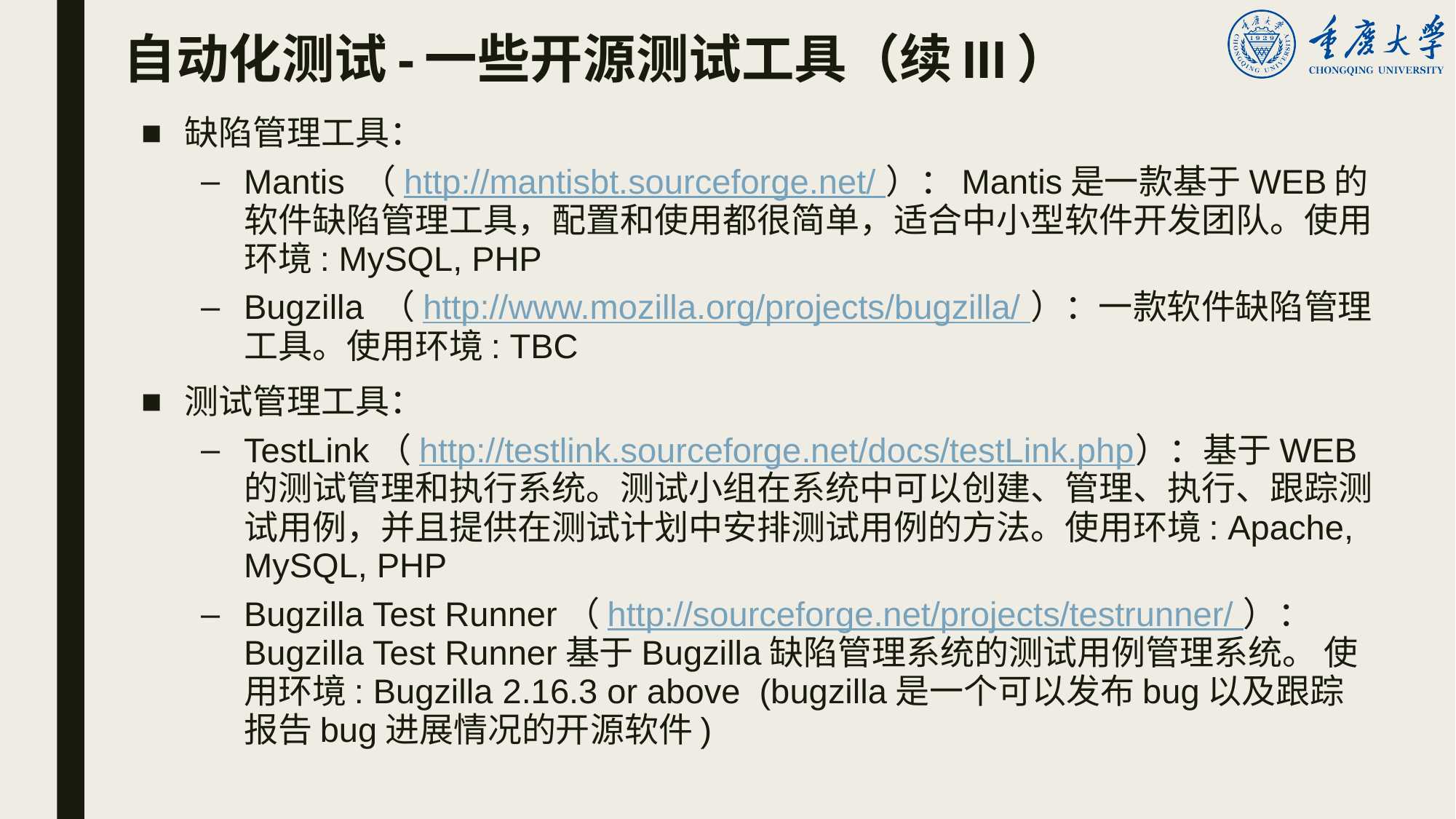

# 自动化测试-一些开源测试工具（续III）
缺陷管理工具：
Mantis （http://mantisbt.sourceforge.net/ ）：Mantis是一款基于WEB的软件缺陷管理工具，配置和使用都很简单，适合中小型软件开发团队。使用环境: MySQL, PHP
Bugzilla （http://www.mozilla.org/projects/bugzilla/ ）：一款软件缺陷管理工具。使用环境: TBC
测试管理工具：
TestLink（http://testlink.sourceforge.net/docs/testLink.php）：基于WEB的测试管理和执行系统。测试小组在系统中可以创建、管理、执行、跟踪测试用例，并且提供在测试计划中安排测试用例的方法。使用环境: Apache, MySQL, PHP
Bugzilla Test Runner（http://sourceforge.net/projects/testrunner/ ）：Bugzilla Test Runner基于Bugzilla缺陷管理系统的测试用例管理系统。 使用环境: Bugzilla 2.16.3 or above  (bugzilla是一个可以发布bug以及跟踪报告bug进展情况的开源软件)